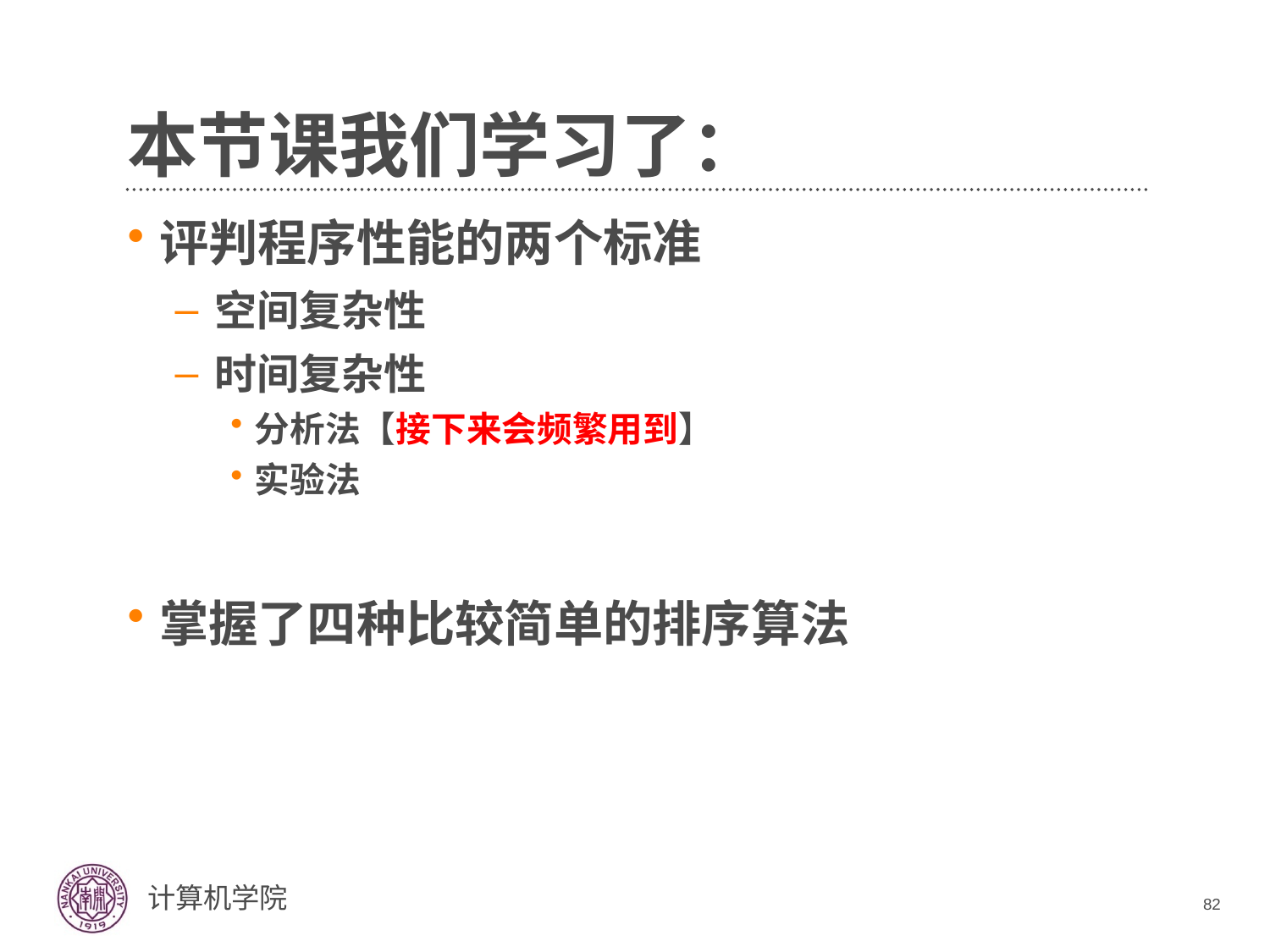

# 本节课我们学习了：
评判程序性能的两个标准
空间复杂性
时间复杂性
分析法【接下来会频繁用到】
实验法

掌握了四种比较简单的排序算法
82